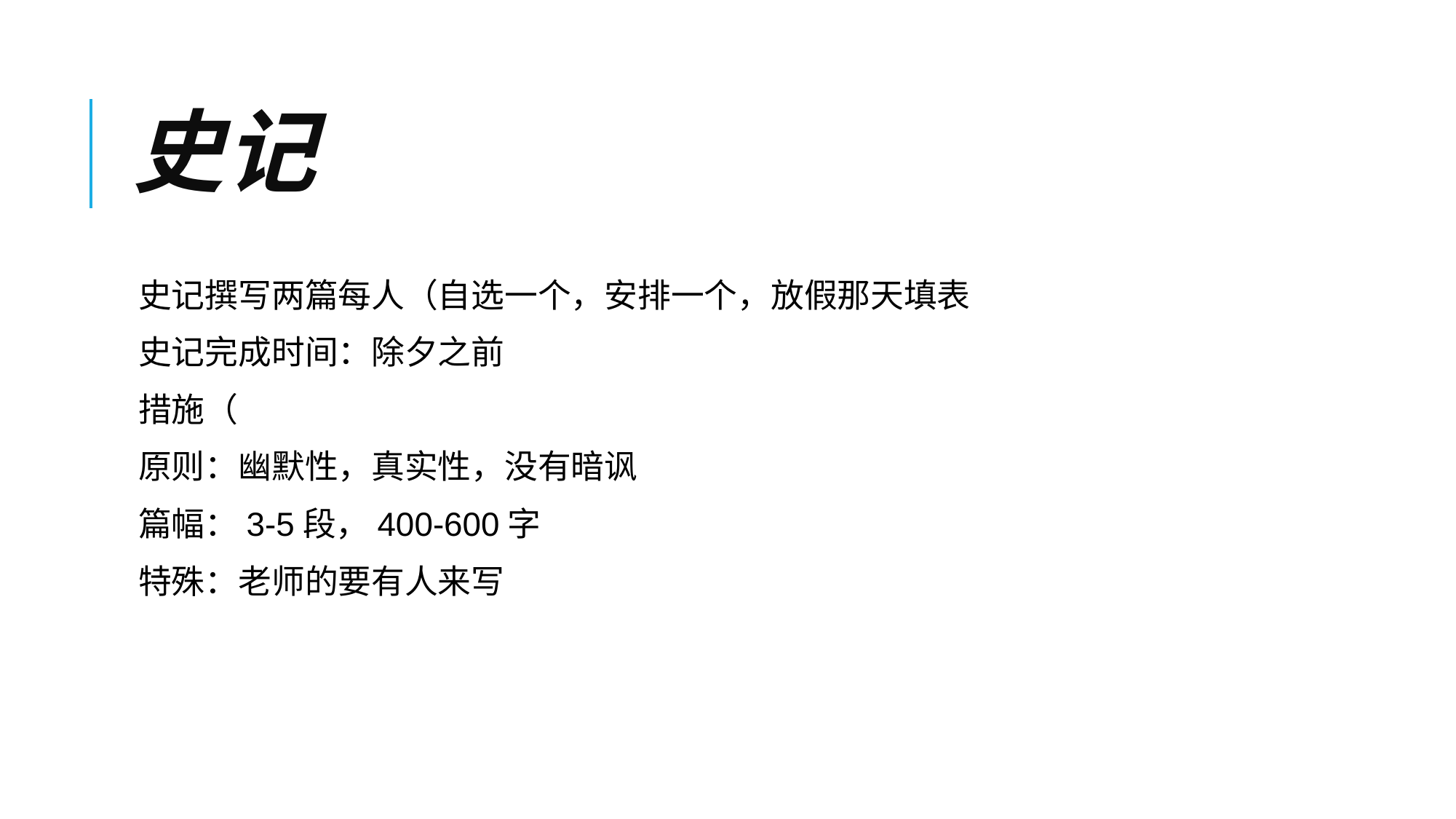

# 史记
史记撰写两篇每人（自选一个，安排一个，放假那天填表
史记完成时间：除夕之前
措施（印刷成纸质版，可能在高考后发
原则：幽默性，真实性，没有暗讽
篇幅：3-5段，400-600字
特殊：老师的要有人来写